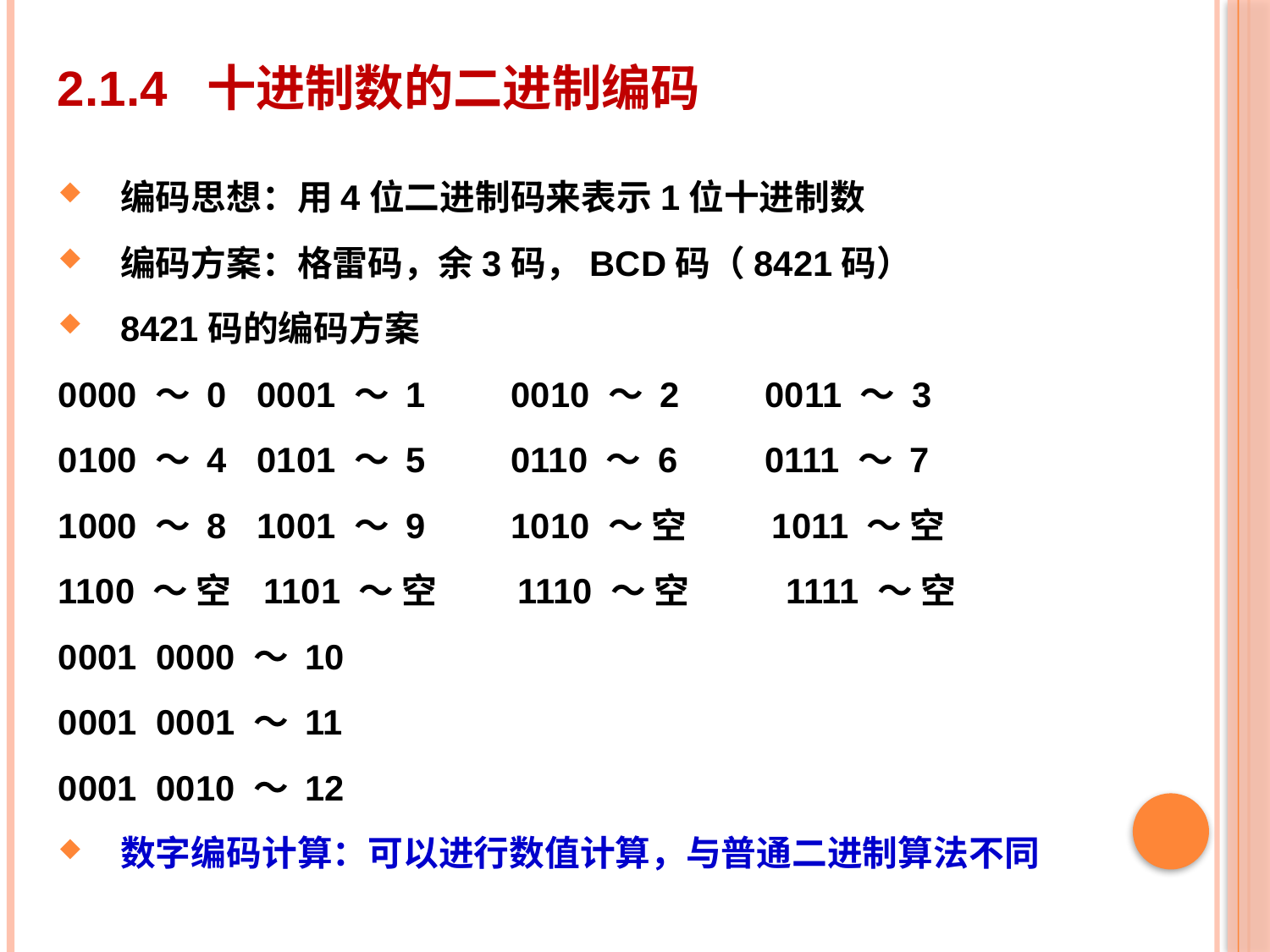

# 2.1.4  十进制数的二进制编码
编码思想：用4位二进制码来表示1位十进制数
编码方案：格雷码，余3码，BCD码（8421码）
8421码的编码方案
0000 ～ 0	 0001 ～ 1	 0010 ～ 2	 0011 ～ 3
0100 ～ 4	 0101 ～ 5	 0110 ～ 6	 0111 ～ 7
1000 ～ 8	 1001 ～ 9	 1010 ～ 空	 1011 ～ 空
1100 ～ 空	 1101 ～ 空	 1110 ～ 空           1111 ～ 空
0001  0000 ～ 10
0001  0001 ～ 11
0001  0010 ～ 12
数字编码计算：可以进行数值计算，与普通二进制算法不同